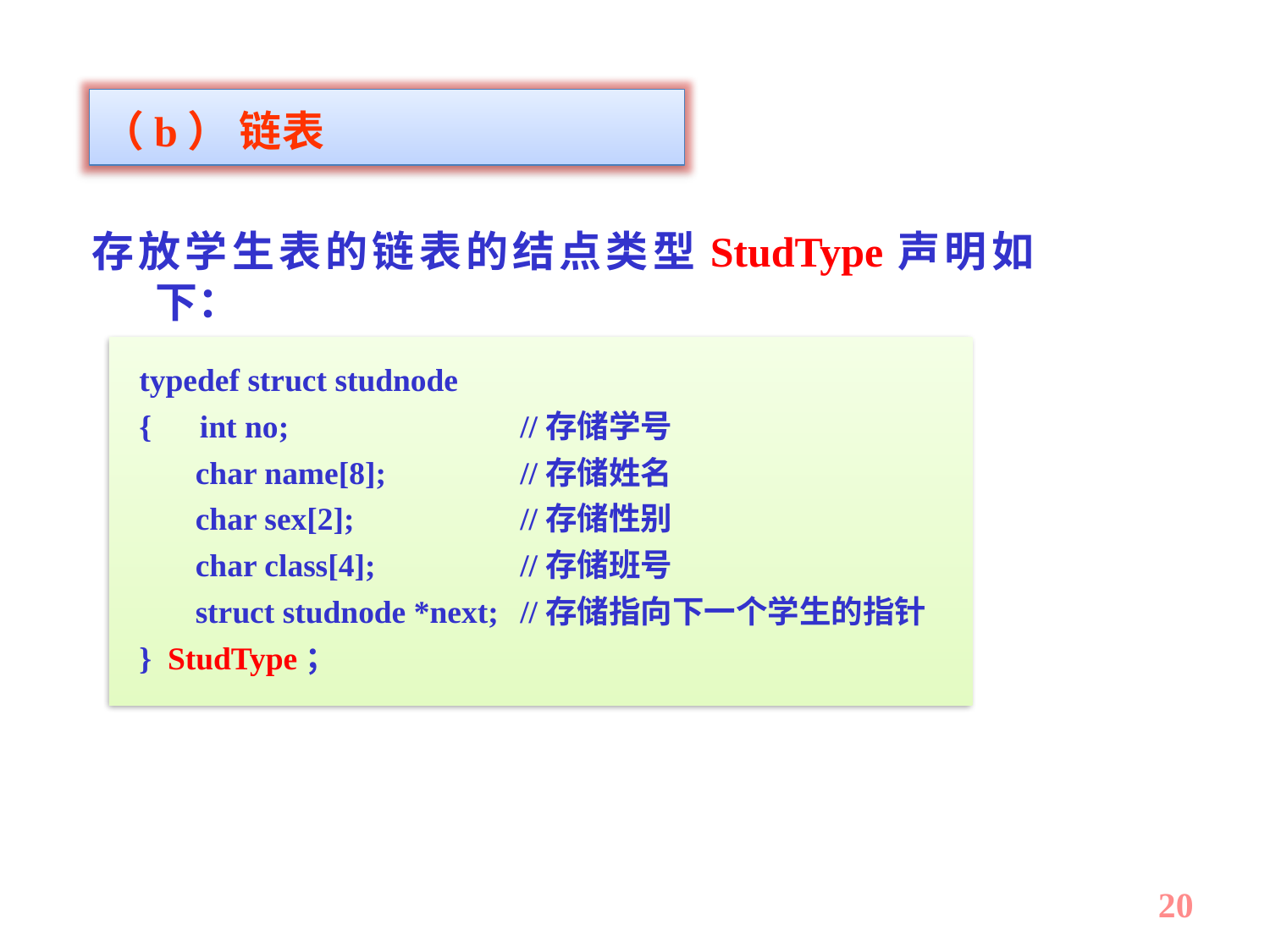

（b） 链表
存放学生表的链表的结点类型StudType声明如下：
typedef struct studnode
{      int no; 		//存储学号
       char name[8];      	//存储姓名
       char sex[2];         	//存储性别
       char class[4];       	//存储班号
       struct studnode *next;	//存储指向下一个学生的指针
}  StudType；
20